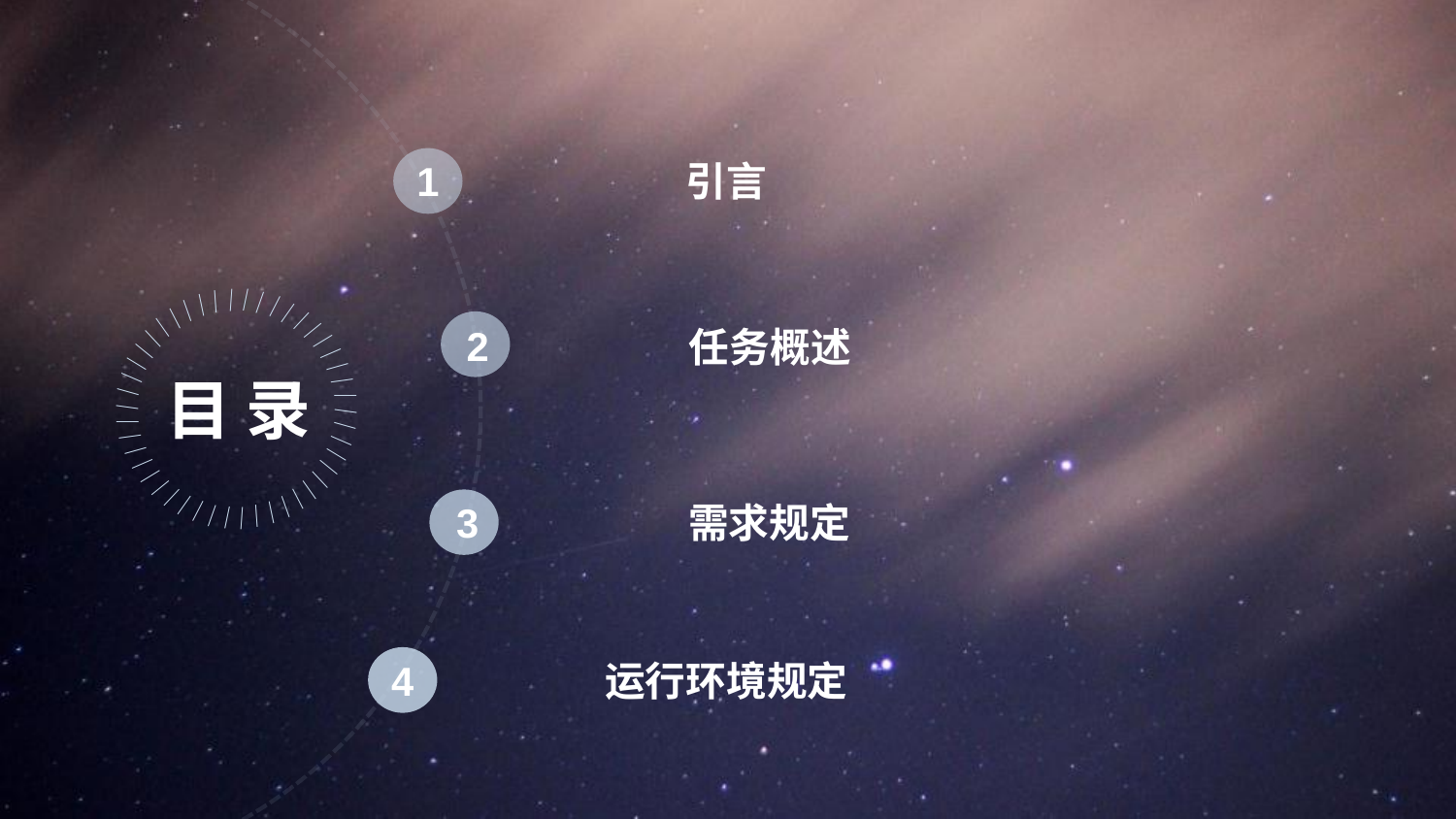

引言
1
｜
｜
｜
｜
｜
｜
｜
｜
｜
｜
｜
｜
｜
｜
｜
｜
｜
｜
｜
｜
｜
｜
｜
｜
｜
｜
｜
｜
｜
｜
｜
｜
｜
｜
｜
｜
｜
｜
｜
｜
｜
｜
｜
｜
｜
｜

2
任务概述
目 录

3
需求规定

4
运行环境规定